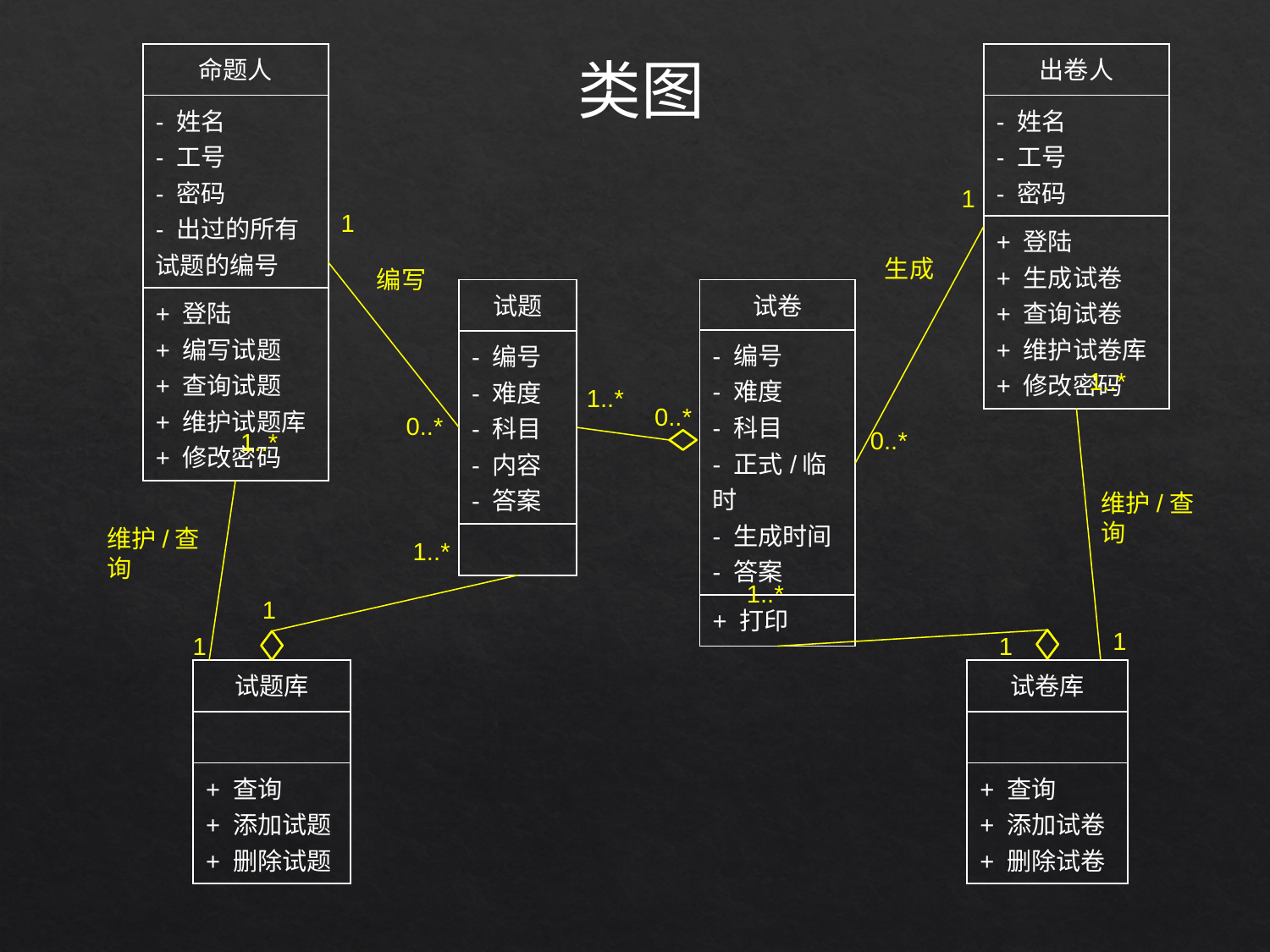

| 命题人 |
| --- |
| - 姓名 - 工号 - 密码 - 出过的所有试题的编号 |
| + 登陆 + 编写试题 + 查询试题 + 维护试题库 + 修改密码 |
| 出卷人 |
| --- |
| - 姓名 - 工号 - 密码 |
| + 登陆 + 生成试卷 + 查询试卷 + 维护试卷库 + 修改密码 |
类图
1
1
生成
编写
| 试题 |
| --- |
| - 编号 - 难度 - 科目 - 内容 - 答案 |
|  |
| 试卷 |
| --- |
| - 编号 - 难度 - 科目 - 正式/临时 - 生成时间 - 答案 |
| + 打印 |
1..*
1..*
0..*
0..*
0..*
1..*

维护/查询
维护/查询
1..*
1..*
1
1
1
1

| 试题库 |
| --- |
|  |
| + 查询 + 添加试题 + 删除试题 |
| 试卷库 |
| --- |
|  |
| + 查询 + 添加试卷 + 删除试卷 |